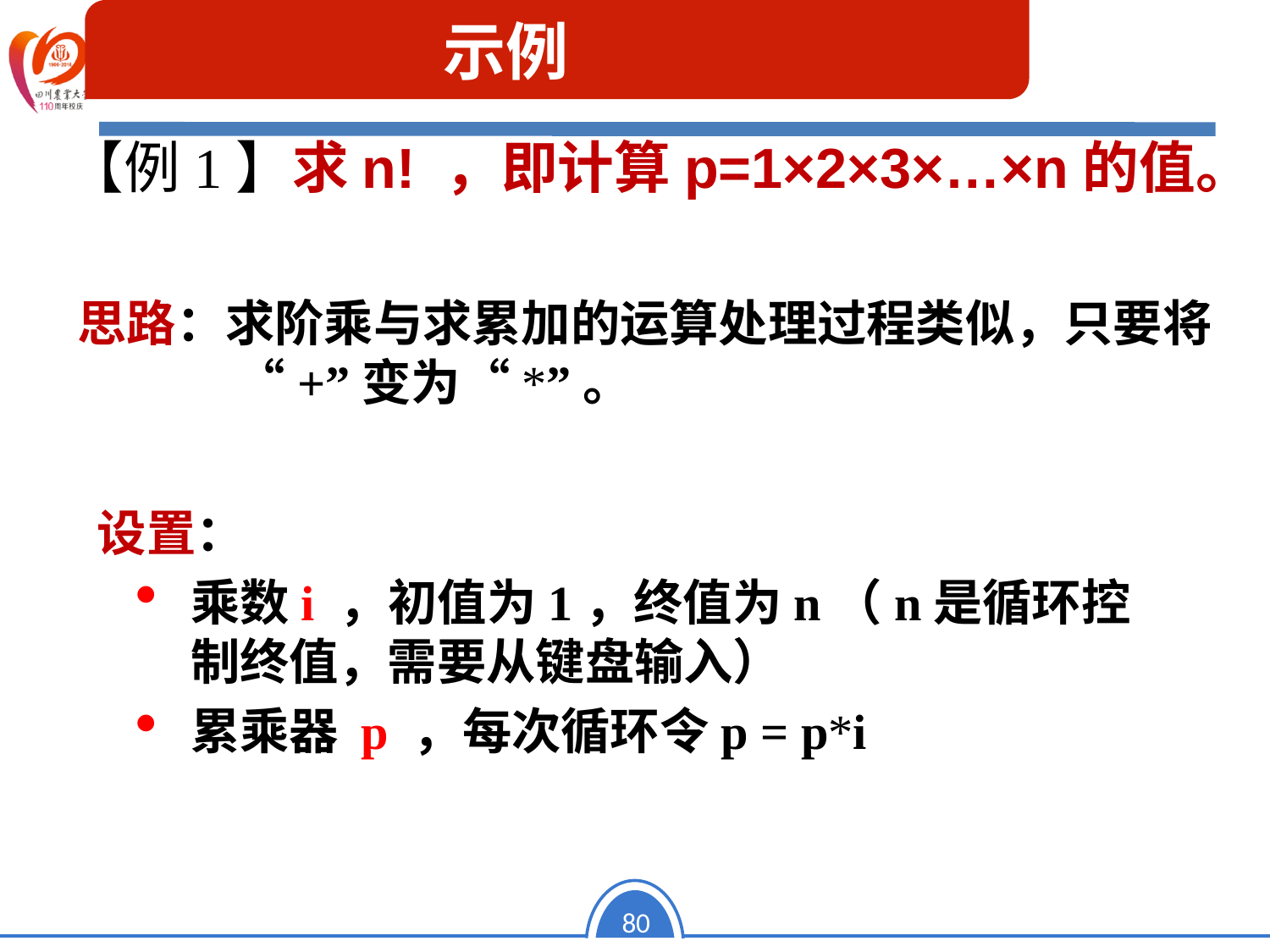

示例
【例1】求n! ，即计算p=1×2×3×…×n的值。
思路：求阶乘与求累加的运算处理过程类似，只要将“+”变为“*”。
设置：
乘数i ，初值为1，终值为n（n是循环控制终值，需要从键盘输入）
累乘器 p ，每次循环令p = p*i